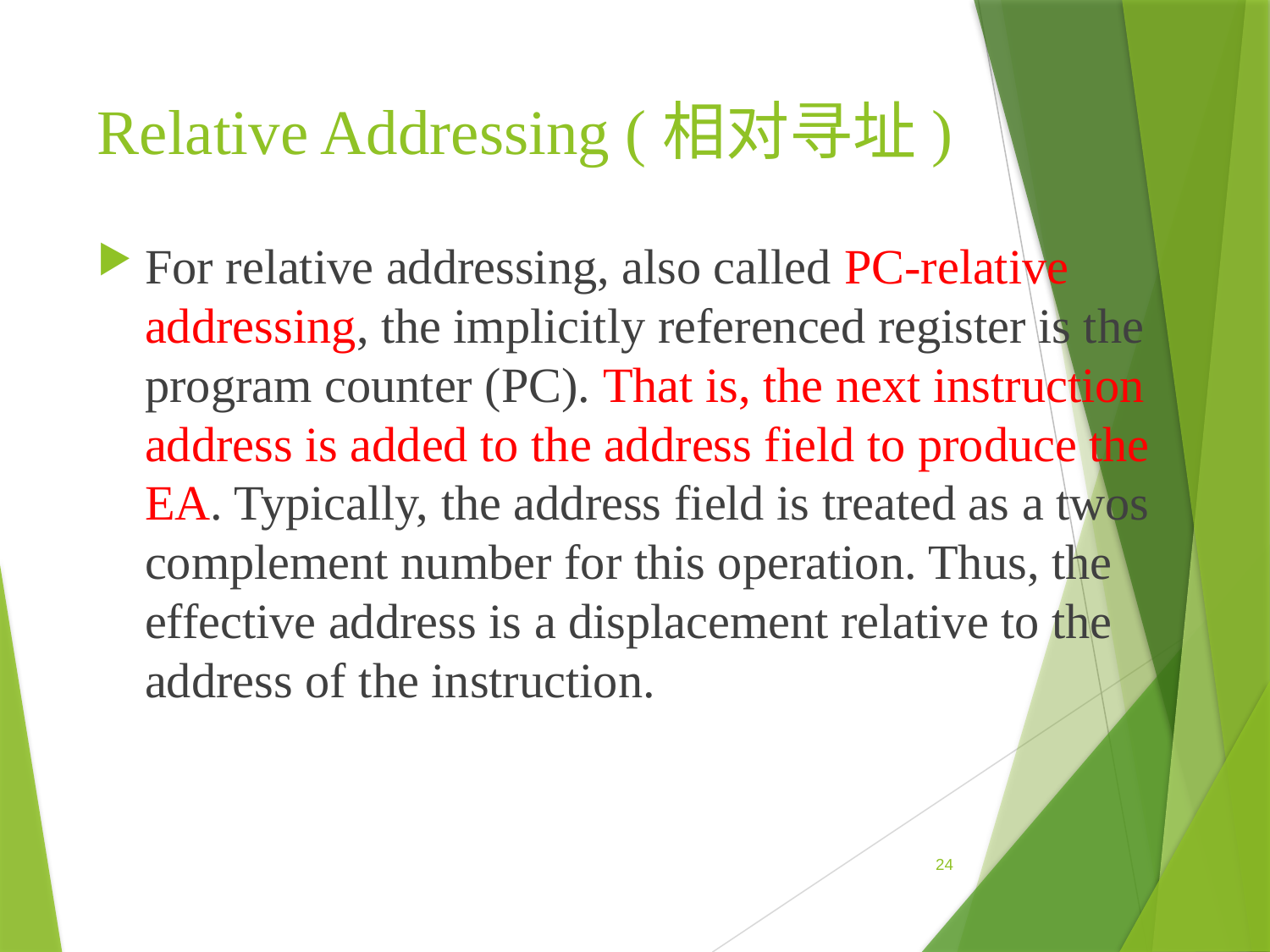

# Relative Addressing (相对寻址)
For relative addressing, also called PC-relative addressing, the implicitly referenced register is the program counter (PC). That is, the next instruction address is added to the address field to produce the EA. Typically, the address field is treated as a twos complement number for this operation. Thus, the effective address is a displacement relative to the address of the instruction.
24